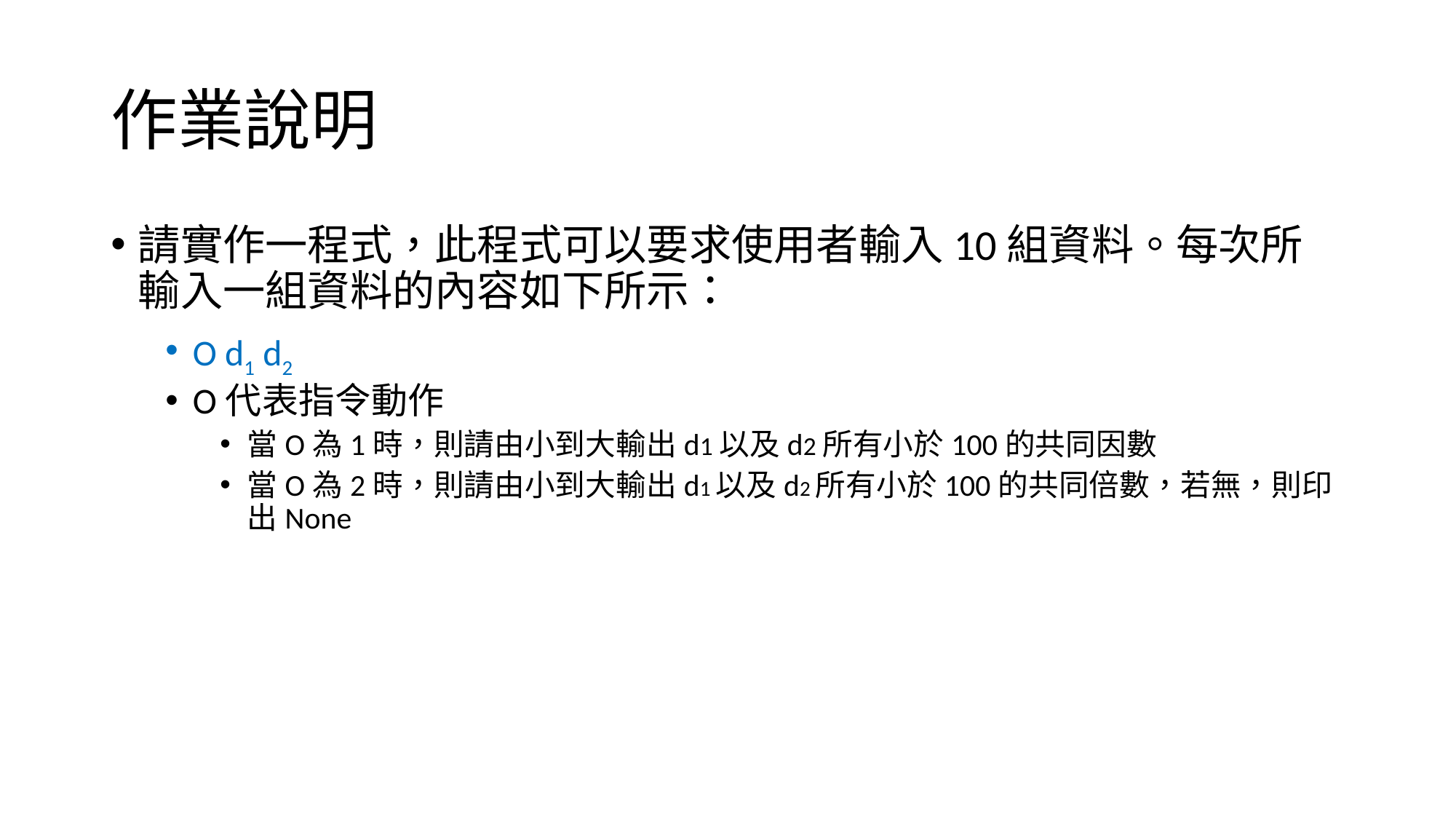

# 作業說明
請實作一程式，此程式可以要求使用者輸入10組資料。每次所輸入一組資料的內容如下所示：
O d1 d2
O代表指令動作
當O為1時，則請由小到大輸出d1以及d2所有小於100的共同因數
當O為2時，則請由小到大輸出d1以及d2所有小於100的共同倍數，若無，則印出None